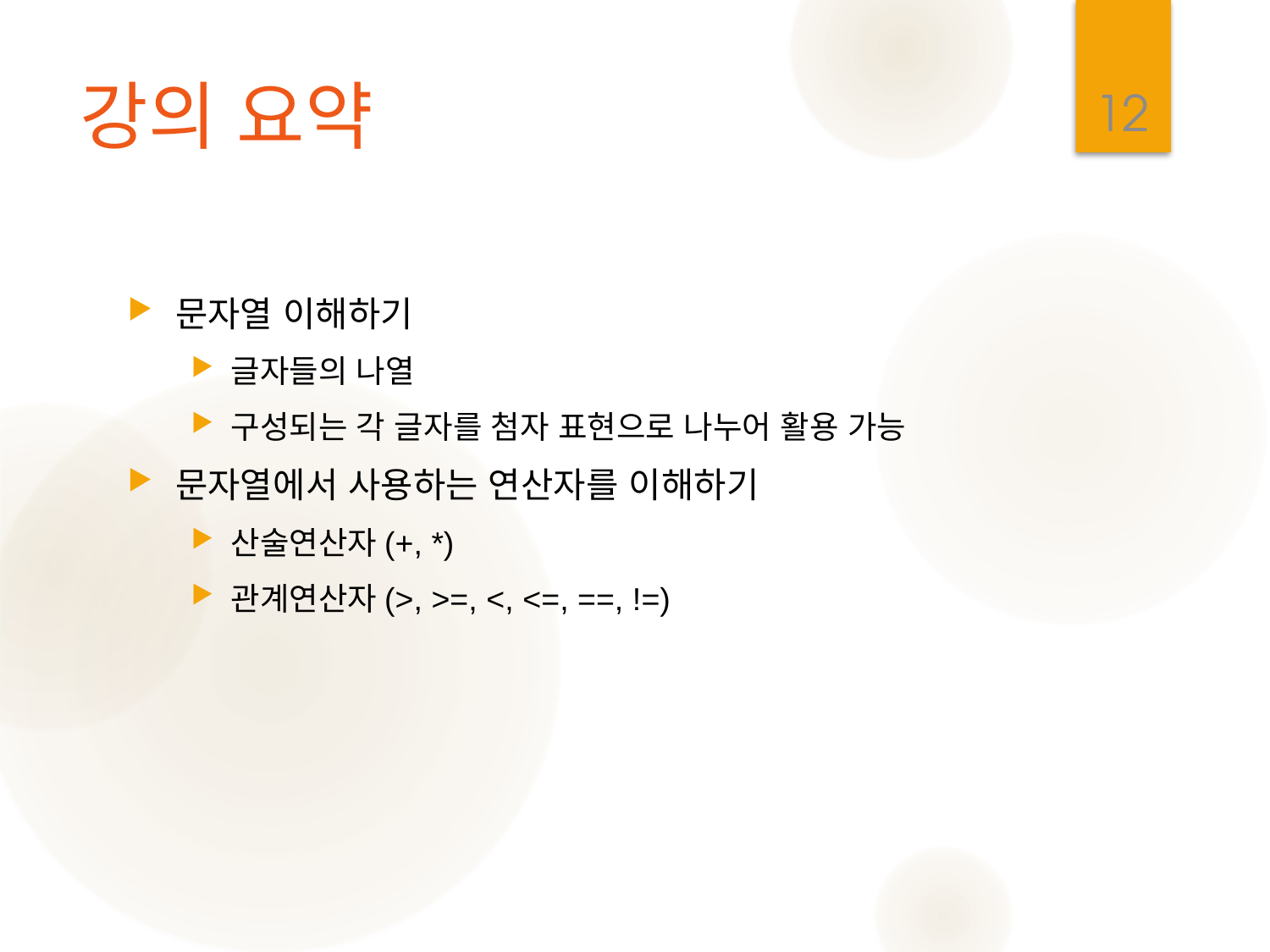

12
# 강의 요약
문자열 이해하기
글자들의 나열
구성되는 각 글자를 첨자 표현으로 나누어 활용 가능
문자열에서 사용하는 연산자를 이해하기
산술연산자(+, *)
관계연산자(>, >=, <, <=, ==, !=)